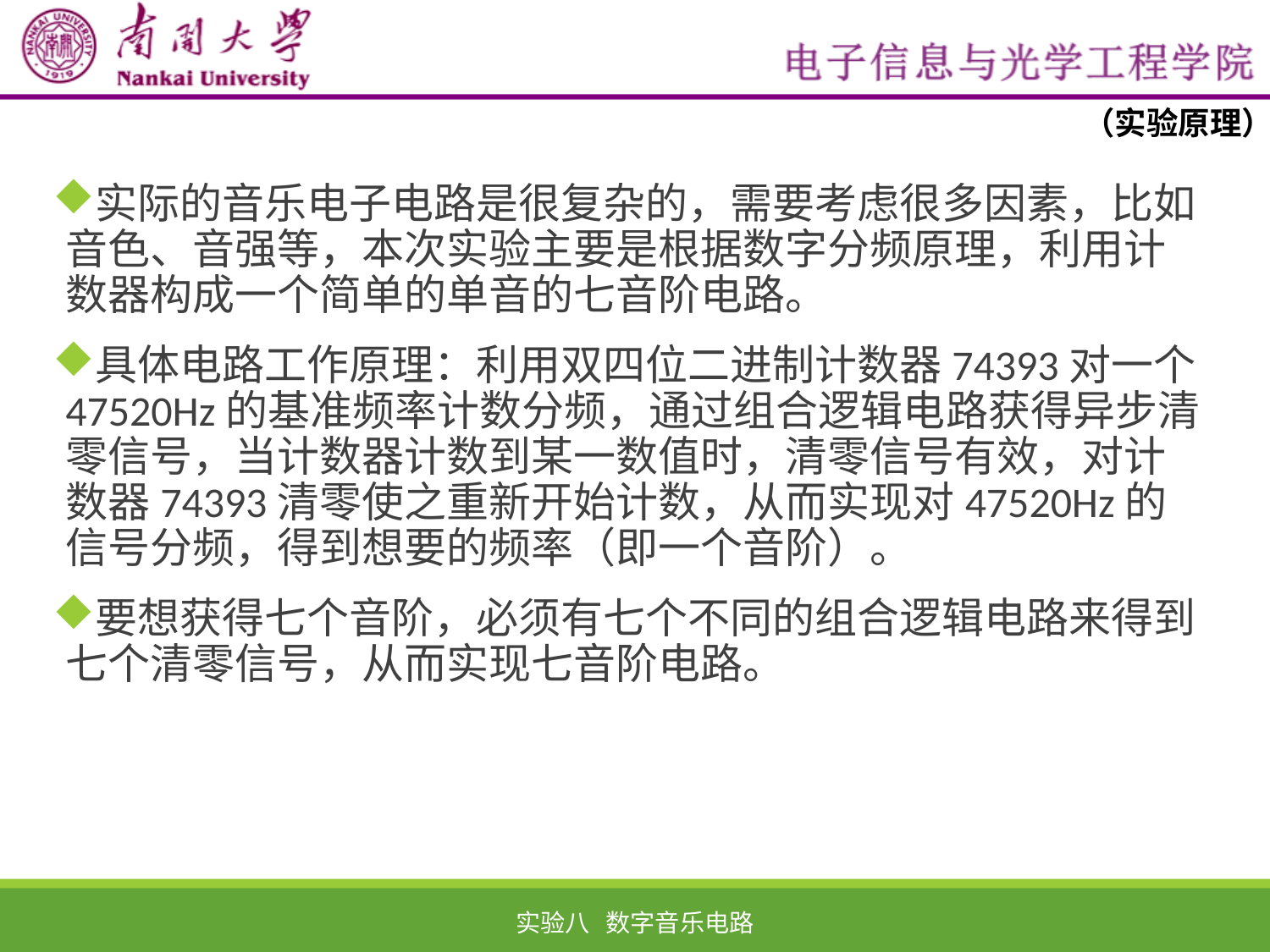

（实验原理）
实际的音乐电子电路是很复杂的，需要考虑很多因素，比如音色、音强等，本次实验主要是根据数字分频原理，利用计数器构成一个简单的单音的七音阶电路。
具体电路工作原理：利用双四位二进制计数器74393对一个47520Hz的基准频率计数分频，通过组合逻辑电路获得异步清零信号，当计数器计数到某一数值时，清零信号有效，对计数器74393清零使之重新开始计数，从而实现对47520Hz的信号分频，得到想要的频率（即一个音阶）。
要想获得七个音阶，必须有七个不同的组合逻辑电路来得到七个清零信号，从而实现七音阶电路。

实验八  数字音乐电路
3